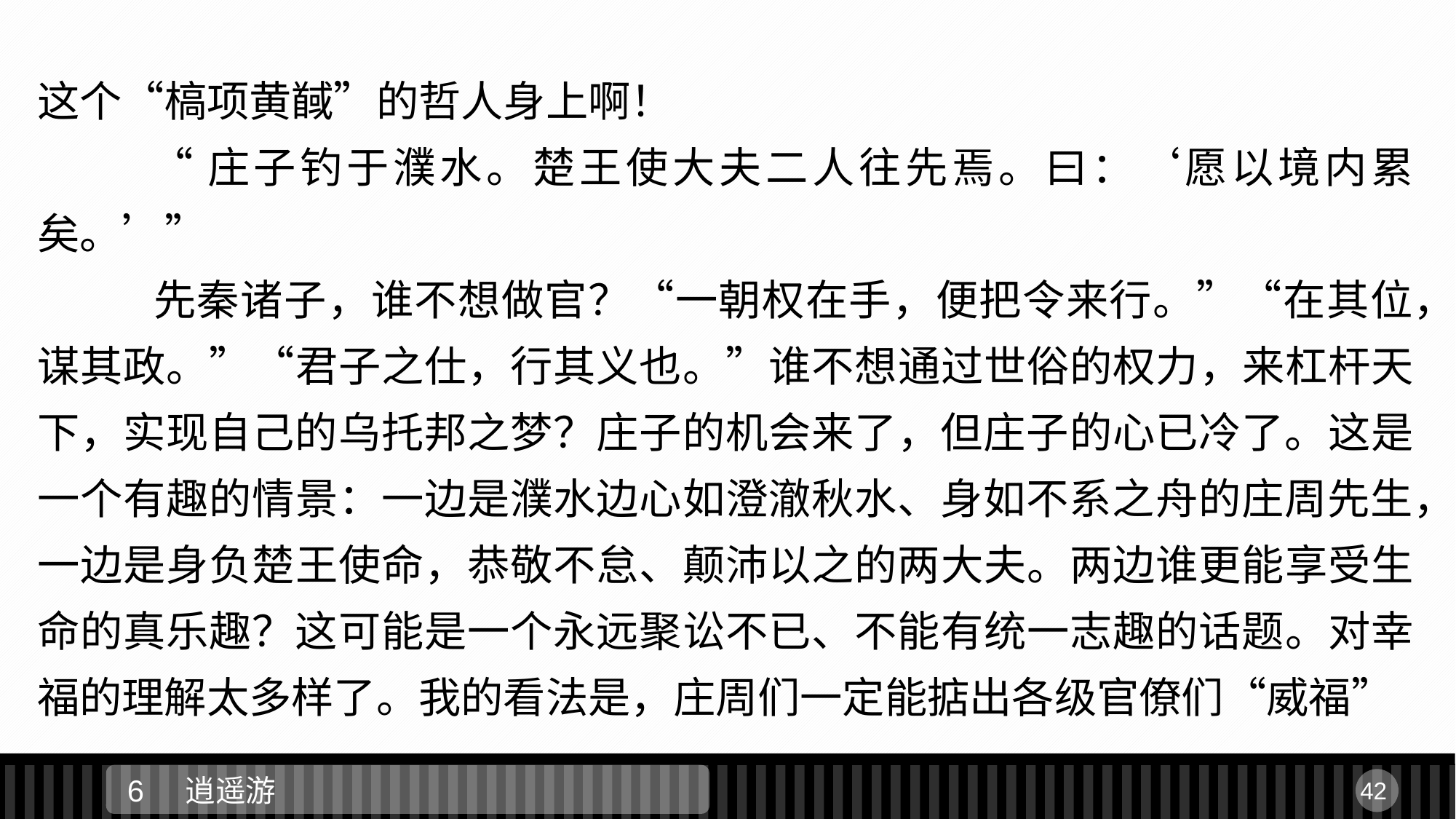

这个“槁项黄馘”的哲人身上啊！
        “庄子钓于濮水。楚王使大夫二人往先焉。曰：‘愿以境内累矣。’”
          先秦诸子，谁不想做官？“一朝权在手，便把令来行。”“在其位，谋其政。”“君子之仕，行其义也。”谁不想通过世俗的权力，来杠杆天下，实现自己的乌托邦之梦？庄子的机会来了，但庄子的心已冷了。这是一个有趣的情景：一边是濮水边心如澄澈秋水、身如不系之舟的庄周先生，一边是身负楚王使命，恭敬不怠、颠沛以之的两大夫。两边谁更能享受生命的真乐趣？这可能是一个永远聚讼不已、不能有统一志趣的话题。对幸福的理解太多样了。我的看法是，庄周们一定能掂出各级官僚们“威福”